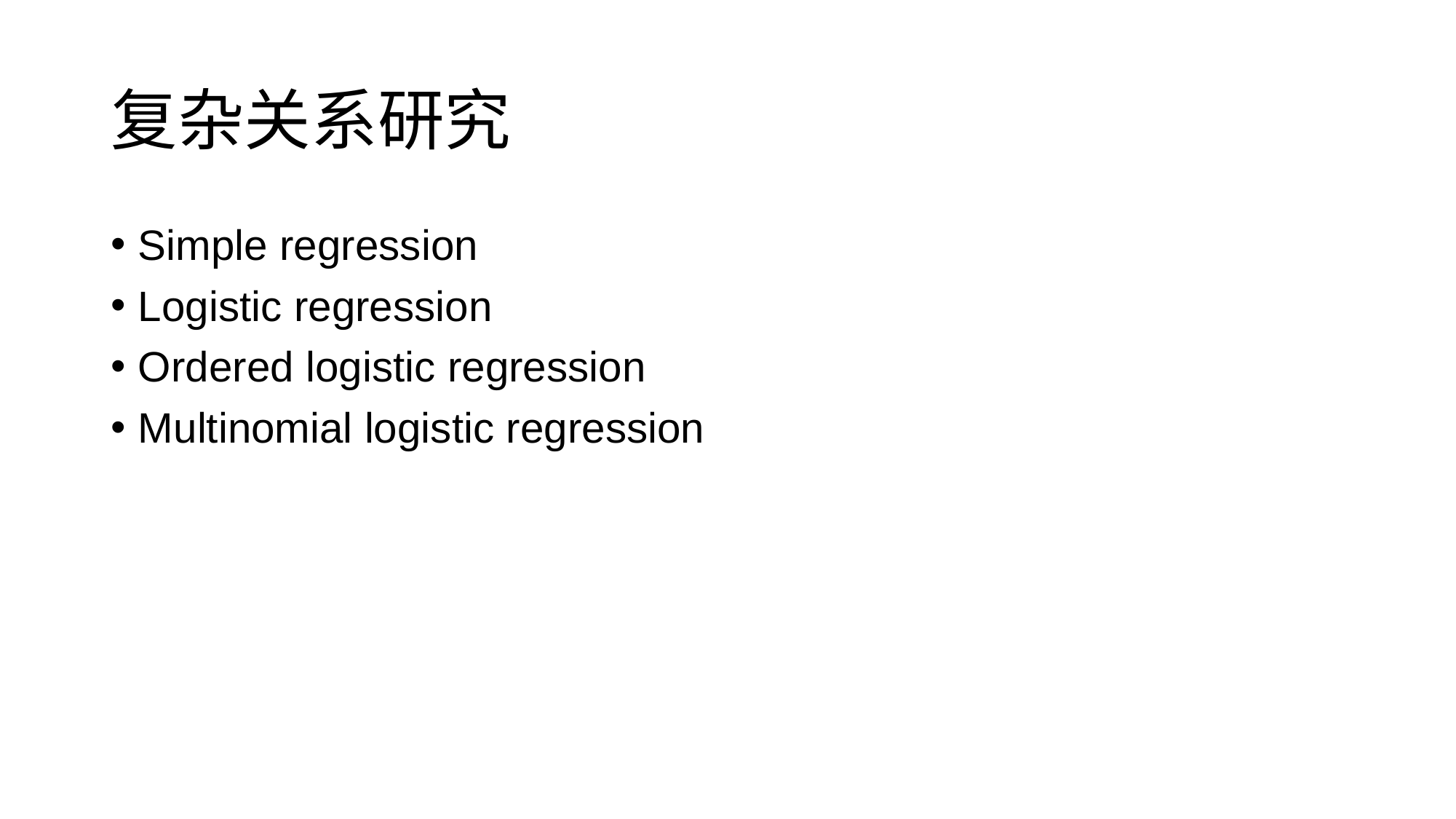

# 复杂关系研究
Simple regression
Logistic regression
Ordered logistic regression
Multinomial logistic regression